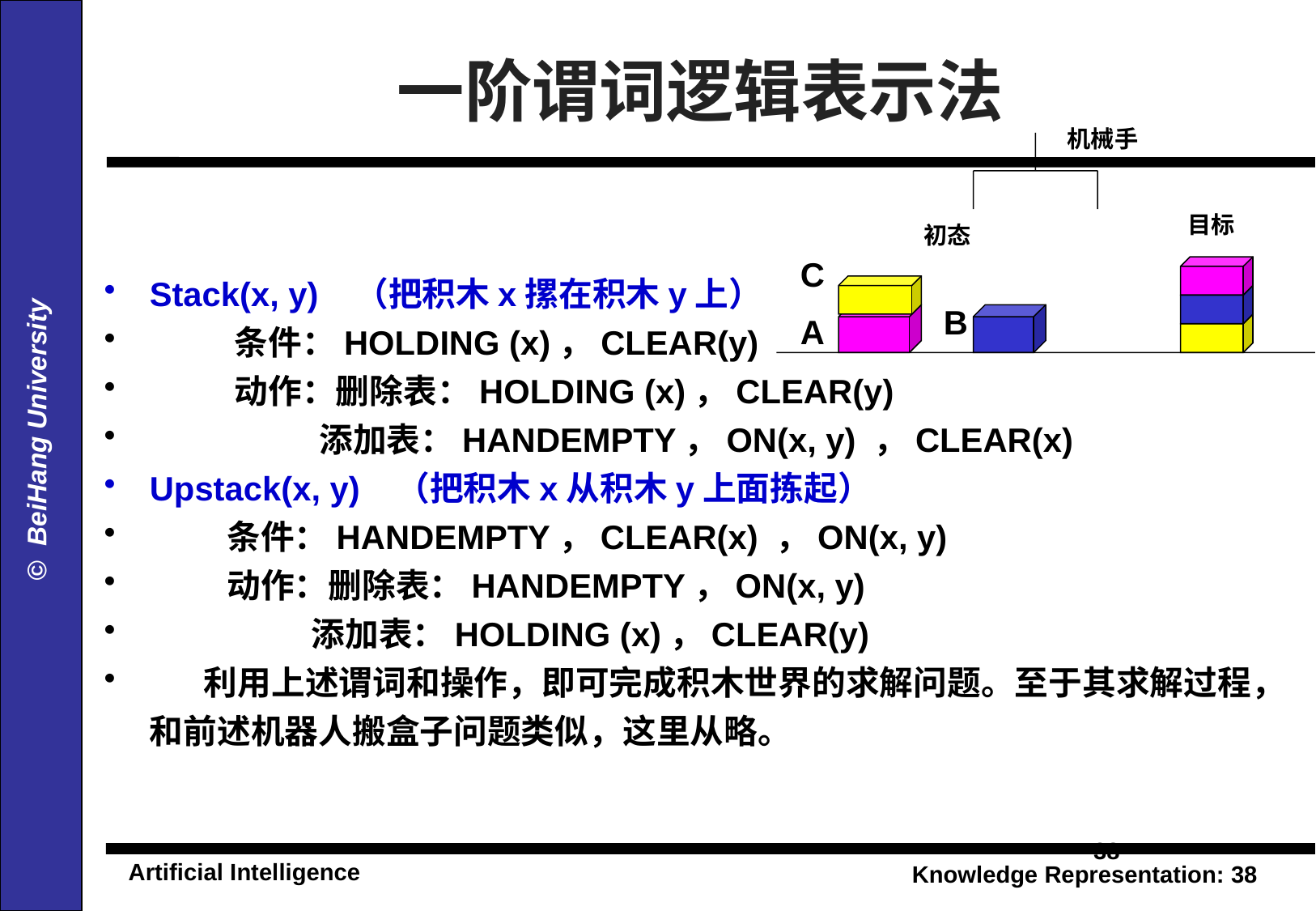

一阶谓词逻辑表示法
机械手

目标
初态
C

B
A

Stack(x, y)   （把积木x摞在积木y上）
          条件：HOLDING (x)，CLEAR(y)
          动作：删除表：HOLDING (x)，CLEAR(y)
                     添加表：HANDEMPTY，ON(x, y) ，CLEAR(x)
Upstack(x, y)   （把积木x从积木y上面拣起）
         条件：HANDEMPTY，CLEAR(x) ，ON(x, y)
         动作：删除表：HANDEMPTY，ON(x, y)
                    添加表：HOLDING (x)，CLEAR(y)
      利用上述谓词和操作，即可完成积木世界的求解问题。至于其求解过程，和前述机器人搬盒子问题类似，这里从略。
38